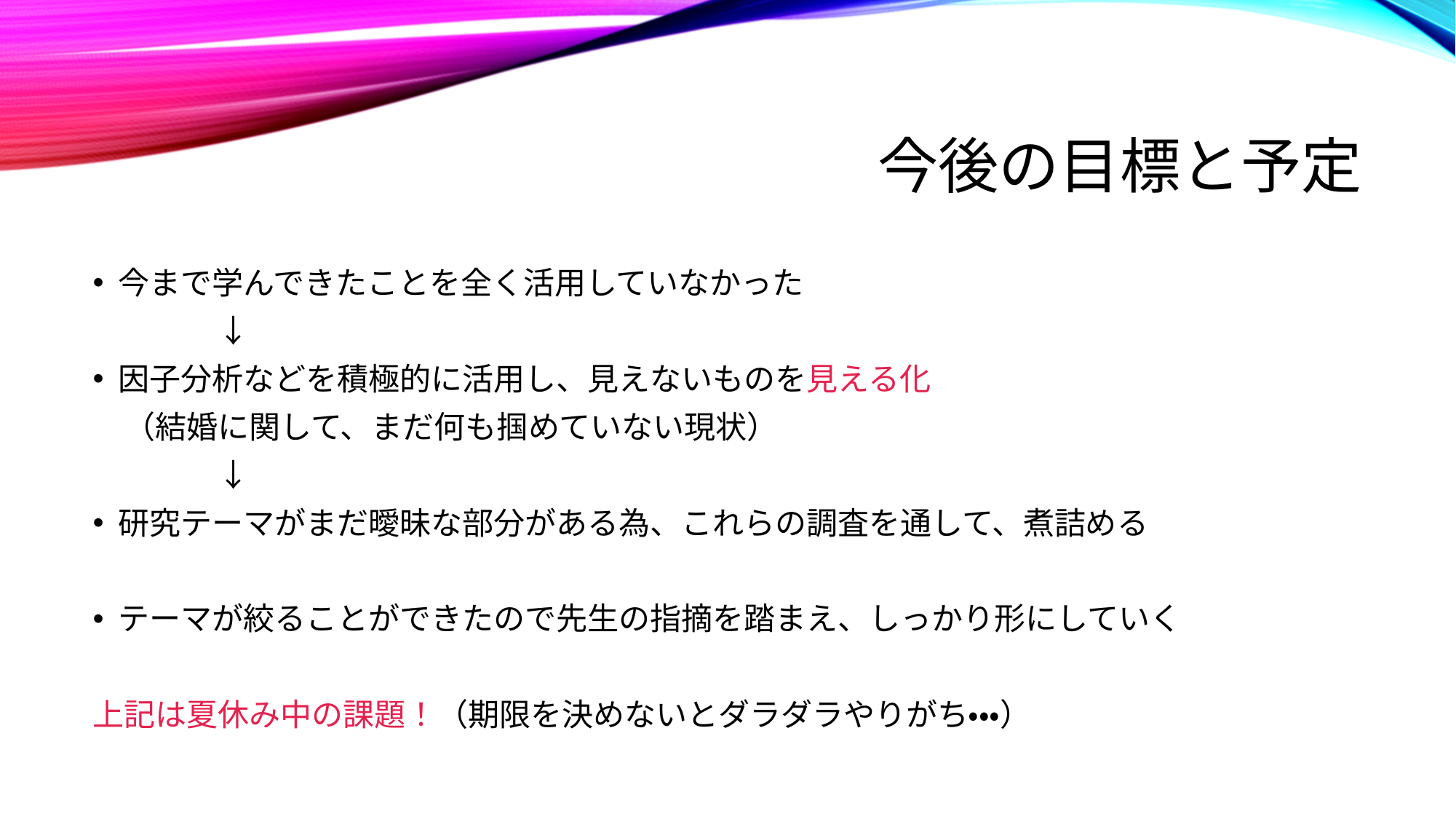

# 今後の目標と予定
今まで学んできたことを全く活用していなかった
　　　　↓
因子分析などを積極的に活用し、見えないものを見える化
　（結婚に関して、まだ何も掴めていない現状）
　　　　↓
研究テーマがまだ曖昧な部分がある為、これらの調査を通して、煮詰める

テーマが絞ることができたので先生の指摘を踏まえ、しっかり形にしていく

上記は夏休み中の課題！（期限を決めないとダラダラやりがち・・・）